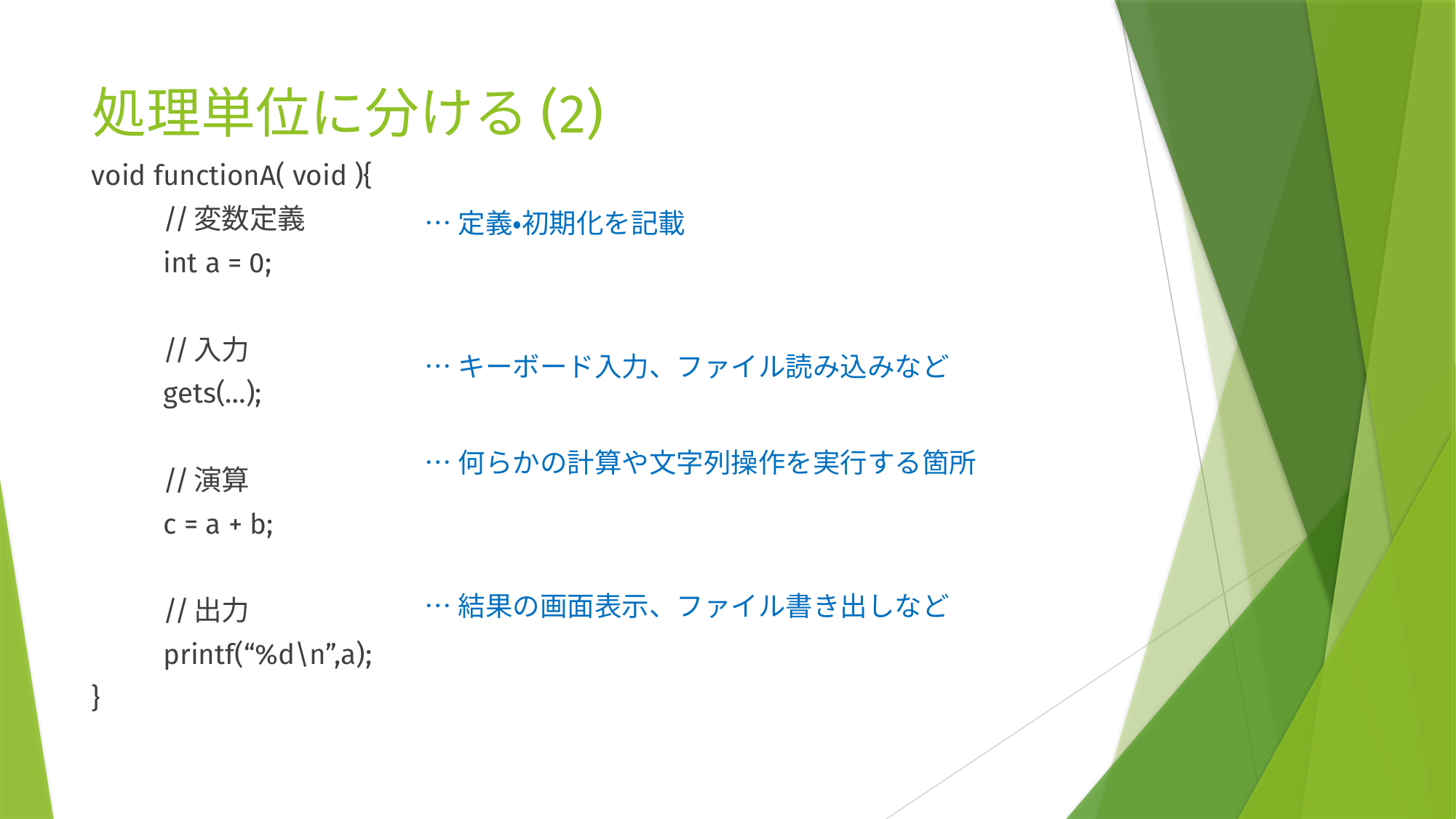

# 処理単位に分ける(2)
void functionA( void ){
	//変数定義
	int a = 0;

	//入力
	gets(…);

	//演算
	c = a + b;

	//出力
	printf(“%d\n”,a);
}

…定義・初期化を記載

…キーボード入力、ファイル読み込みなど

…何らかの計算や文字列操作を実行する箇所

…結果の画面表示、ファイル書き出しなど